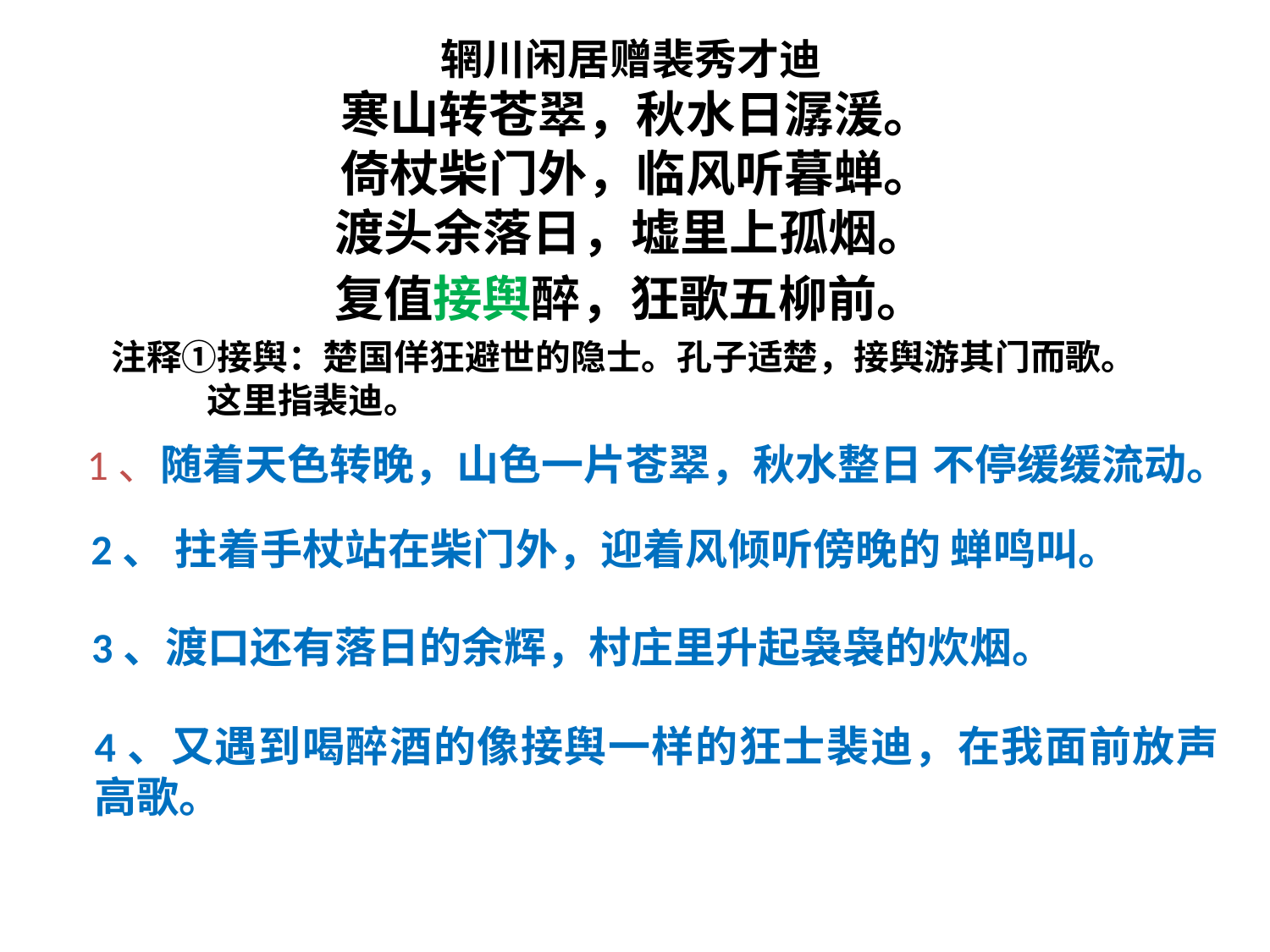

辋川闲居赠裴秀才迪
 寒山转苍翠，秋水日潺湲。
 倚杖柴门外，临风听暮蝉。
 渡头余落日，墟里上孤烟。
 复值接舆醉，狂歌五柳前。

注释①接舆：楚国佯狂避世的隐士。孔子适楚，接舆游其门而歌。
                  这里指裴迪。
1、随着天色转晚，山色一片苍翠，秋水整日 不停缓缓流动。
2、 拄着手杖站在柴门外，迎着风倾听傍晚的 蝉鸣叫。
3、渡口还有落日的余辉，村庄里升起袅袅的炊烟。

4、又遇到喝醉酒的像接舆一样的狂士裴迪，在我面前放声高歌。